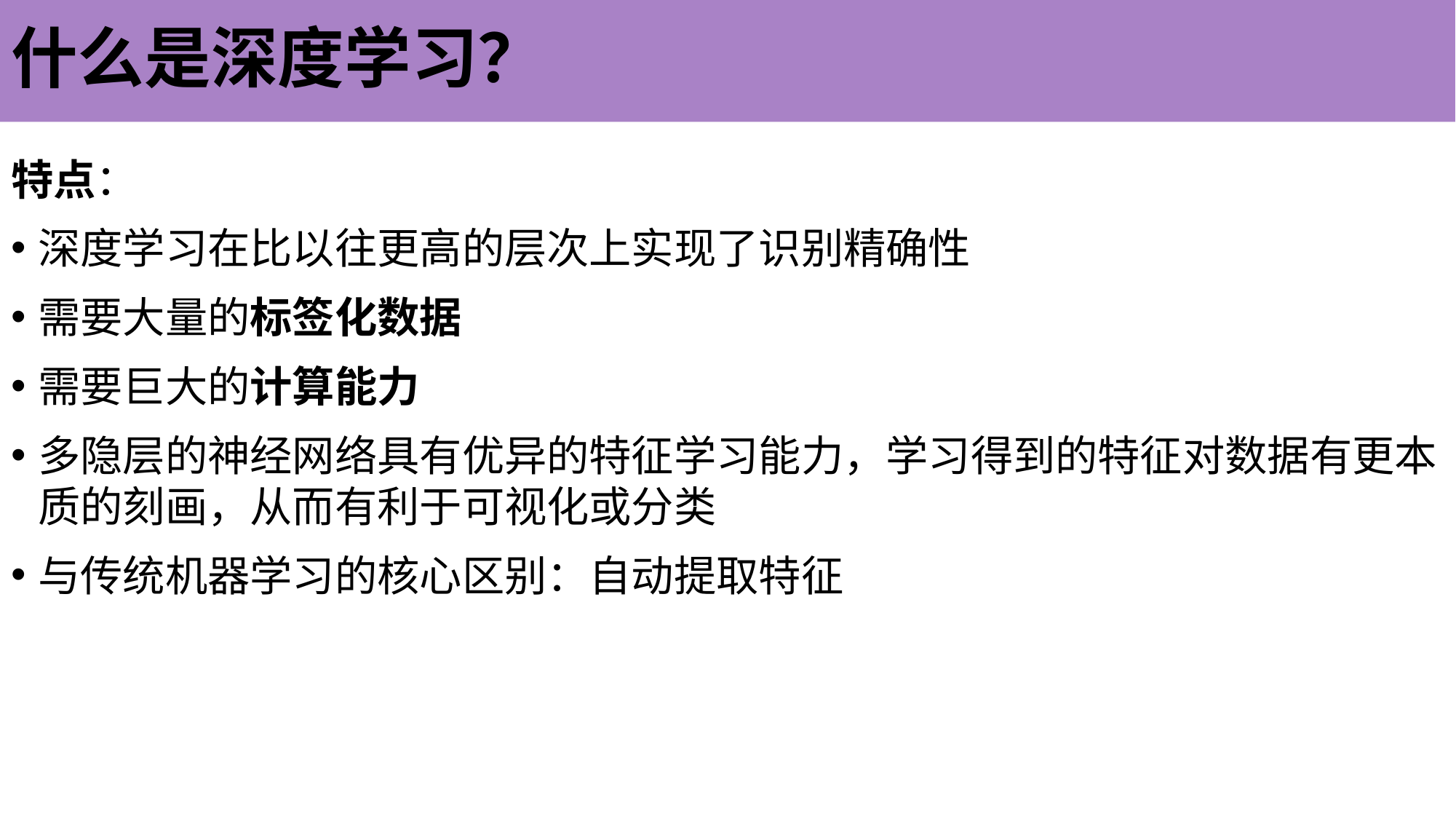

# 什么是深度学习？
特点：
深度学习在比以往更高的层次上实现了识别精确性
需要大量的标签化数据
需要巨大的计算能力
多隐层的神经网络具有优异的特征学习能力，学习得到的特征对数据有更本质的刻画，从而有利于可视化或分类
与传统机器学习的核心区别：自动提取特征